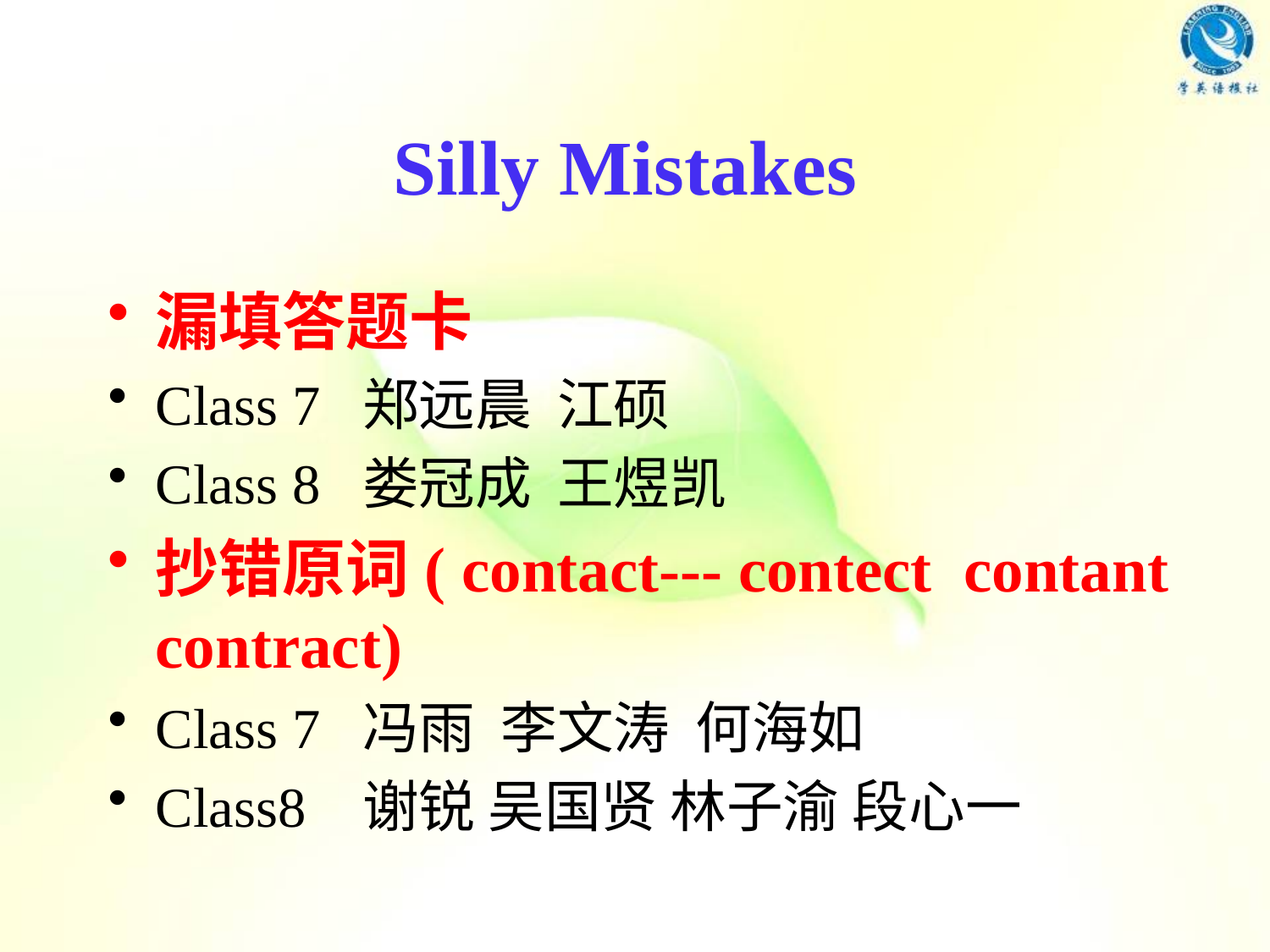

# Silly Mistakes
漏填答题卡
Class 7  郑远晨  江硕
Class 8  娄冠成  王煜凯
抄错原词( contact--- contect  contant  contract)
Class 7  冯雨  李文涛  何海如
Class8   谢锐 吴国贤 林子渝 段心一